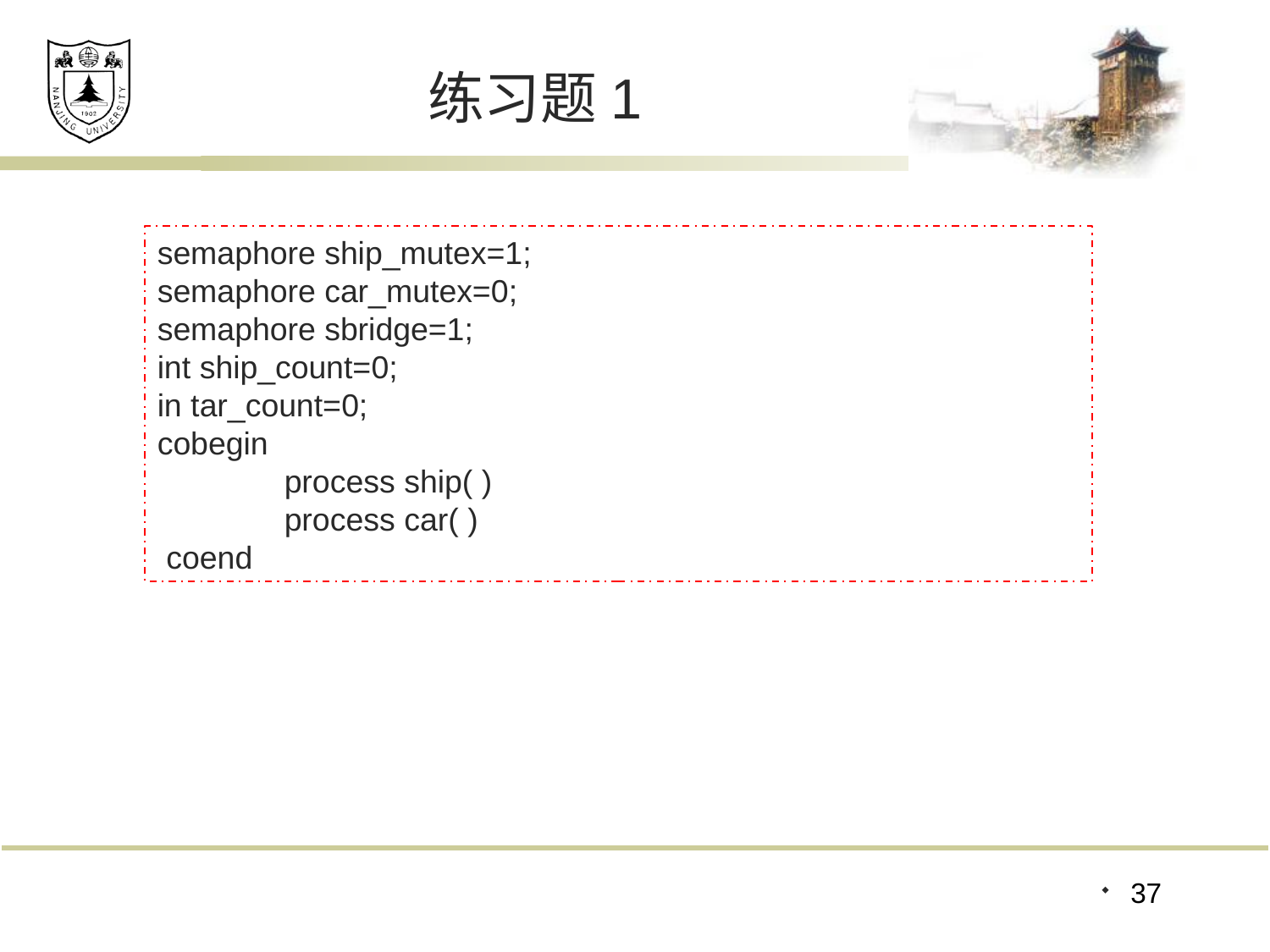

# 练习题1
semaphore ship_mutex=1;
semaphore car_mutex=0;
semaphore sbridge=1;
int ship_count=0;
in tar_count=0;
cobegin
	process ship( )
	process car( )
 coend
37